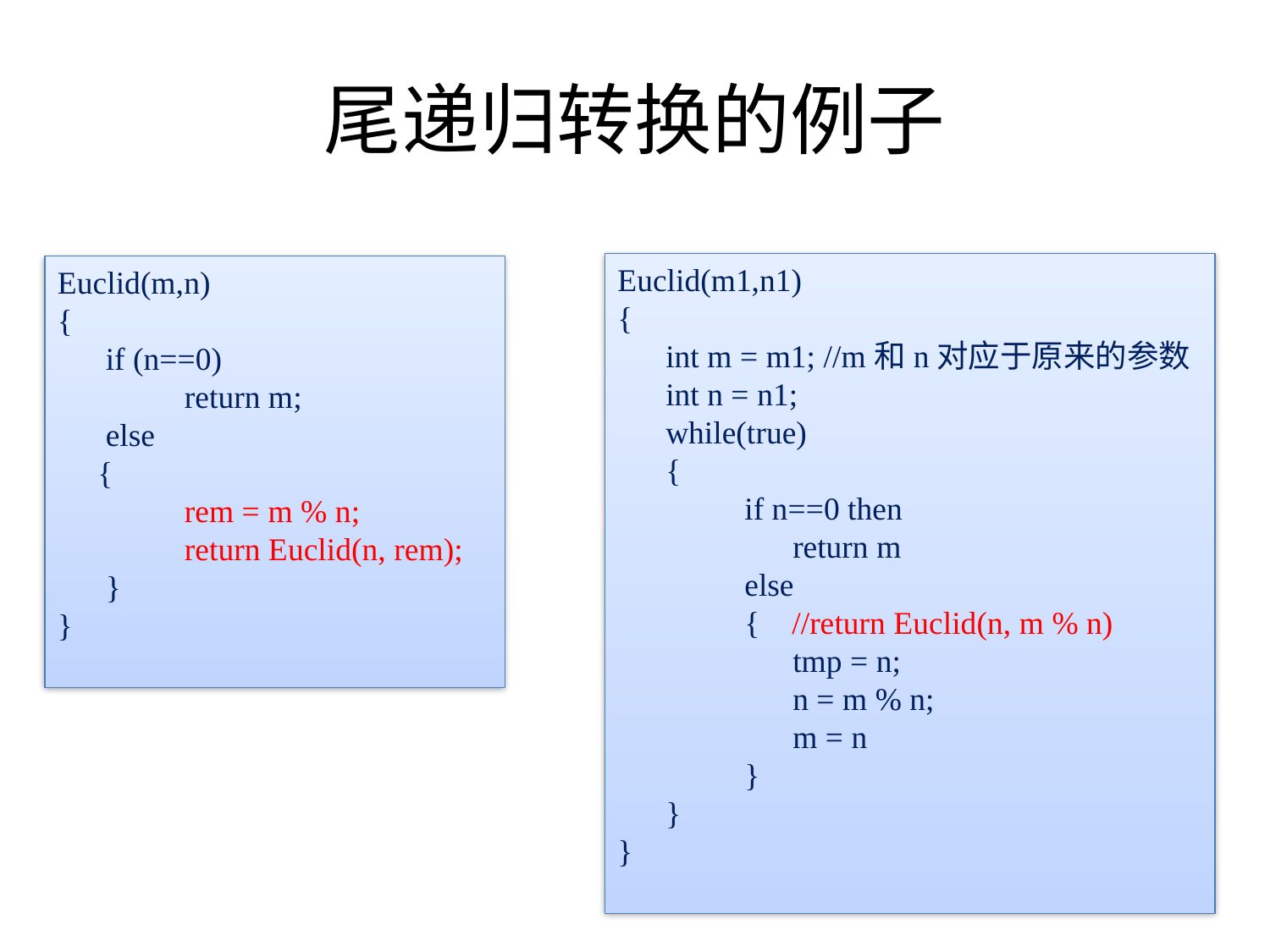

# 尾递归转换的例子
Euclid(m1,n1)
{
      int m = m1; //m和n对应于原来的参数
      int n = n1;
      while(true)
      {
	if n==0 then
	      return m
	else
	{    //return Euclid(n, m % n)
	      tmp = n;
	      n = m % n;
	      m = n
	}
      }
}

Euclid(m,n)
{
      if (n==0)
	return m;
      else
     {
	rem = m % n;
	return Euclid(n, rem);
      }
}